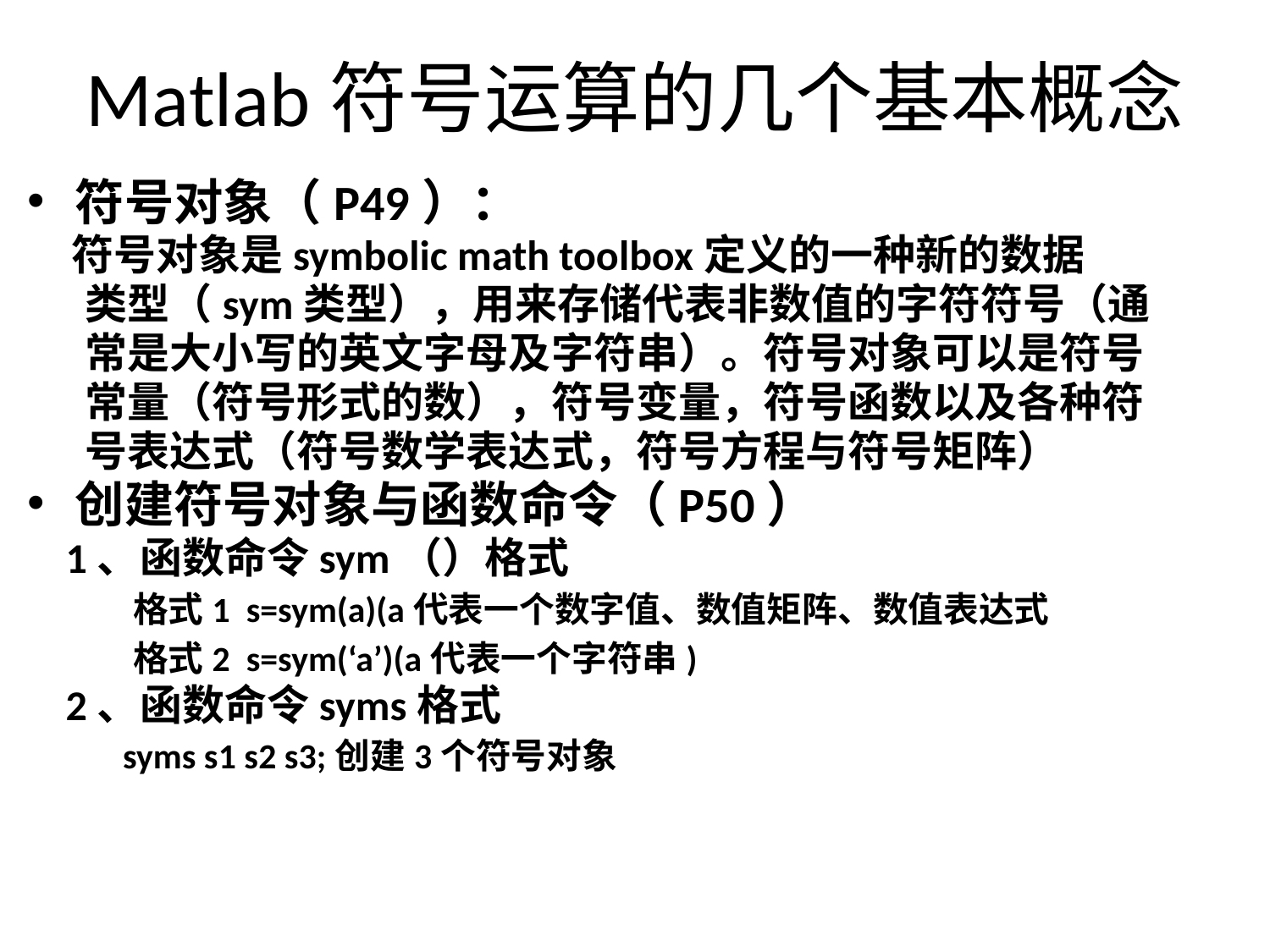

# Matlab符号运算的几个基本概念
符号对象（P49）：
     符号对象是symbolic math toolbox定义的一种新的数据
     类型（sym类型），用来存储代表非数值的字符符号（通
     常是大小写的英文字母及字符串）。符号对象可以是符号
     常量（符号形式的数），符号变量，符号函数以及各种符
     号表达式（符号数学表达式，符号方程与符号矩阵）
创建符号对象与函数命令（P50）
    1、函数命令sym（）格式
          格式1  s=sym(a)(a代表一个数字值、数值矩阵、数值表达式
          格式2  s=sym(‘a’)(a代表一个字符串)
    2、函数命令syms格式
          syms s1 s2 s3;创建3个符号对象